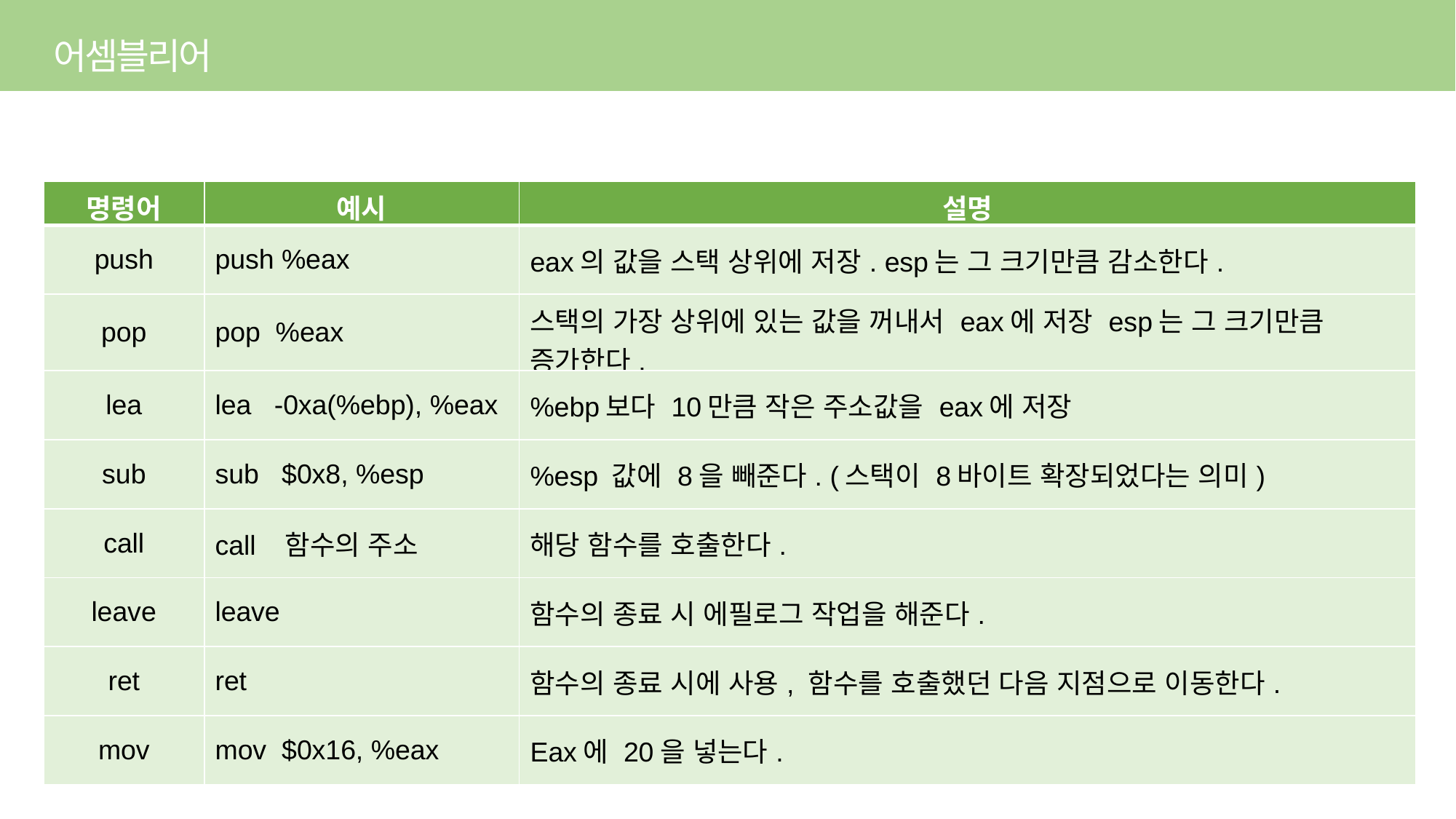

어셈블리어
| 명령어 | 예시 | 설명 |
| --- | --- | --- |
| push | push %eax | eax의 값을 스택 상위에 저장. esp는 그 크기만큼 감소한다. |
| pop | pop %eax | 스택의 가장 상위에 있는 값을 꺼내서 eax에 저장 esp는 그 크기만큼 증가한다. |
| lea | lea -0xa(%ebp), %eax | %ebp보다 10만큼 작은 주소값을 eax에 저장 |
| sub | sub $0x8, %esp | %esp 값에 8을 빼준다. (스택이 8바이트 확장되었다는 의미) |
| call | call 함수의 주소 | 해당 함수를 호출한다. |
| leave | leave | 함수의 종료 시 에필로그 작업을 해준다. |
| ret | ret | 함수의 종료 시에 사용, 함수를 호출했던 다음 지점으로 이동한다. |
| mov | mov $0x16, %eax | Eax에 20을 넣는다. |